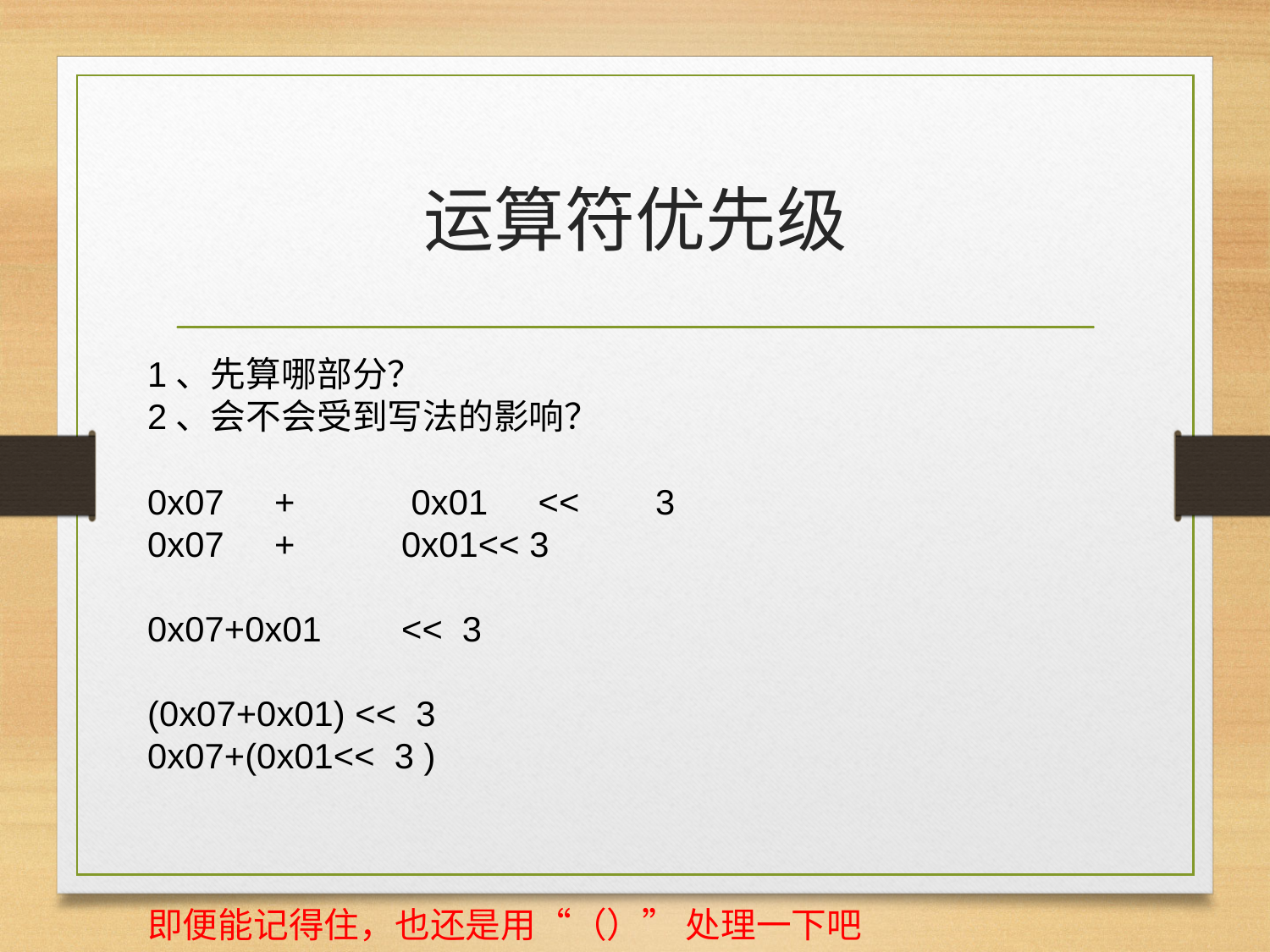

# 运算符优先级
1、先算哪部分？
2、会不会受到写法的影响？

0x07 	+	 0x01	 << 	3
0x07	+	0x01<< 3

0x07+0x01	<<  3

(0x07+0x01) <<  3
0x07+(0x01<<  3 )

即便能记得住，也还是用“（）” 处理一下吧